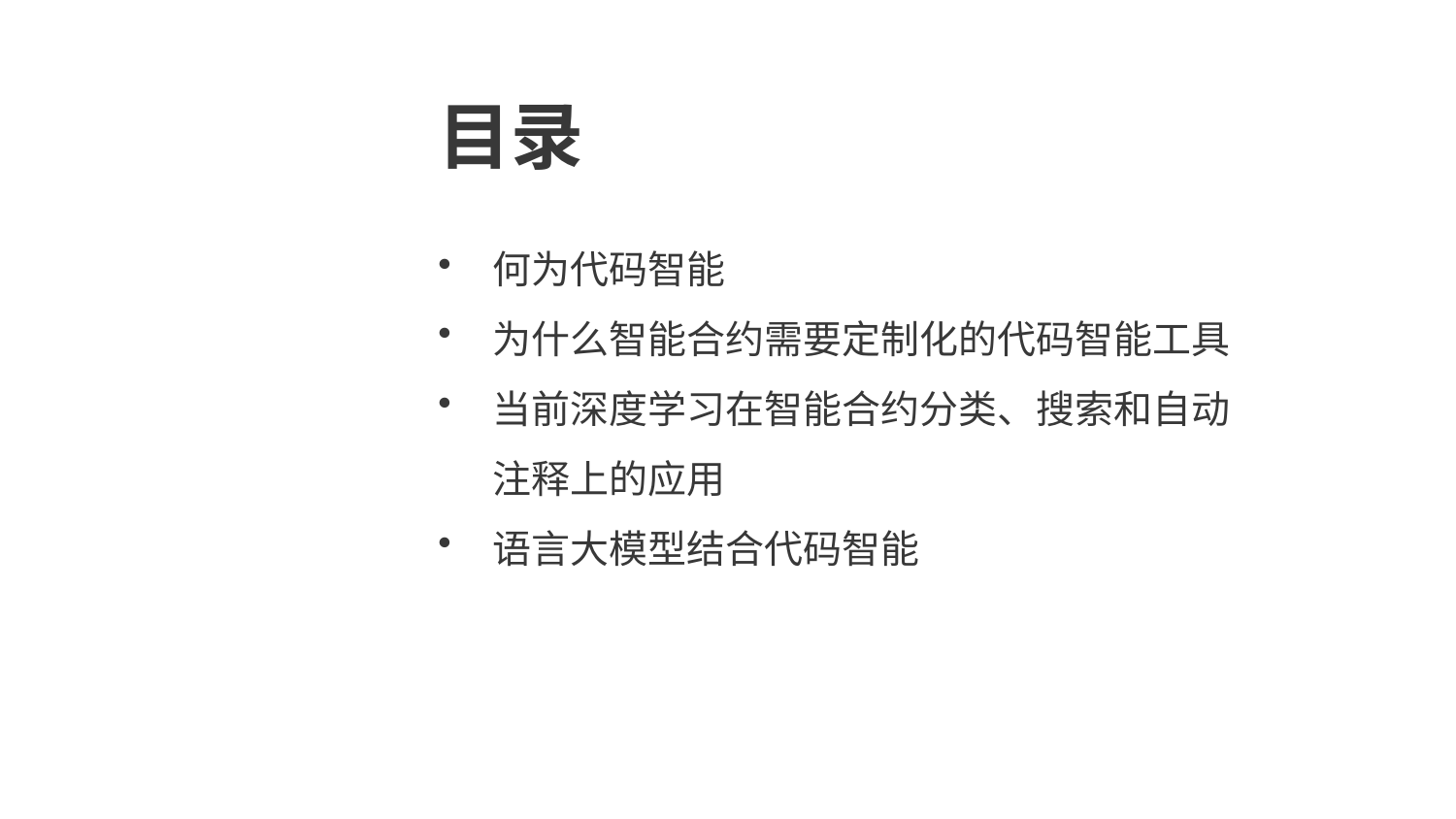

目录
何为代码智能
为什么智能合约需要定制化的代码智能工具
当前深度学习在智能合约分类、搜索和自动注释上的应用
语言大模型结合代码智能